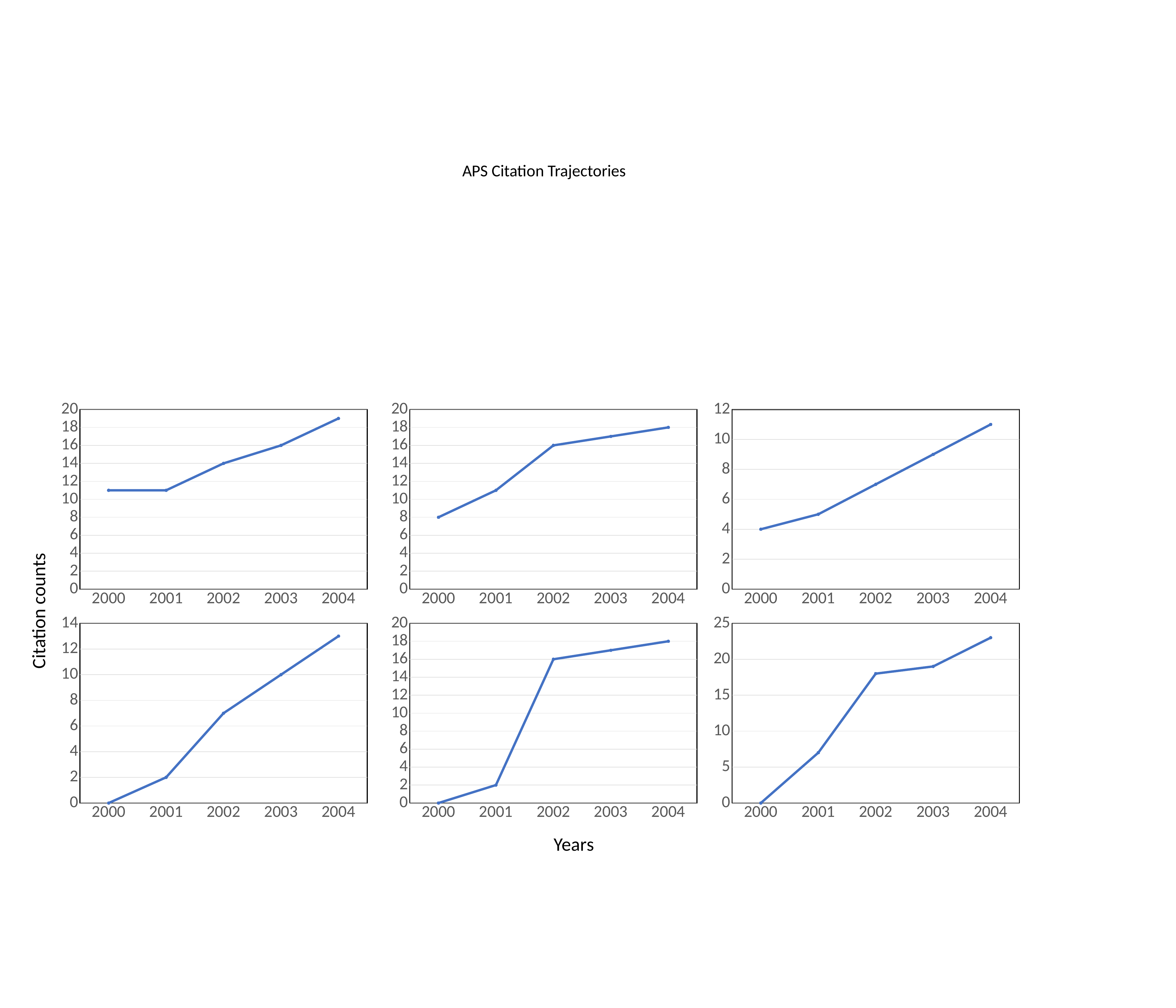

APS Citation Trajectories

### Chart

| Category | 列2 |
|---|---|
| 2000 | 11.0 |
| 2001 | 11.0 |
| 2002 | 14.0 |
| 2003 | 16.0 |
| 2004 | 19.0 |

### Chart

| Category | 列2 |
|---|---|
| 2000 | 8.0 |
| 2001 | 11.0 |
| 2002 | 16.0 |
| 2003 | 17.0 |
| 2004 | 18.0 |

### Chart

| Category | 列2 |
|---|---|
| 2000 | 4.0 |
| 2001 | 5.0 |
| 2002 | 7.0 |
| 2003 | 9.0 |
| 2004 | 11.0 |
Citation counts

### Chart

| Category | 列2 |
|---|---|
| 2000 | 0.0 |
| 2001 | 2.0 |
| 2002 | 7.0 |
| 2003 | 10.0 |
| 2004 | 13.0 |

### Chart

| Category | 列2 |
|---|---|
| 2000 | 0.0 |
| 2001 | 2.0 |
| 2002 | 16.0 |
| 2003 | 17.0 |
| 2004 | 18.0 |

### Chart

| Category | 列2 |
|---|---|
| 2000 | 0.0 |
| 2001 | 7.0 |
| 2002 | 18.0 |
| 2003 | 19.0 |
| 2004 | 23.0 |
Years